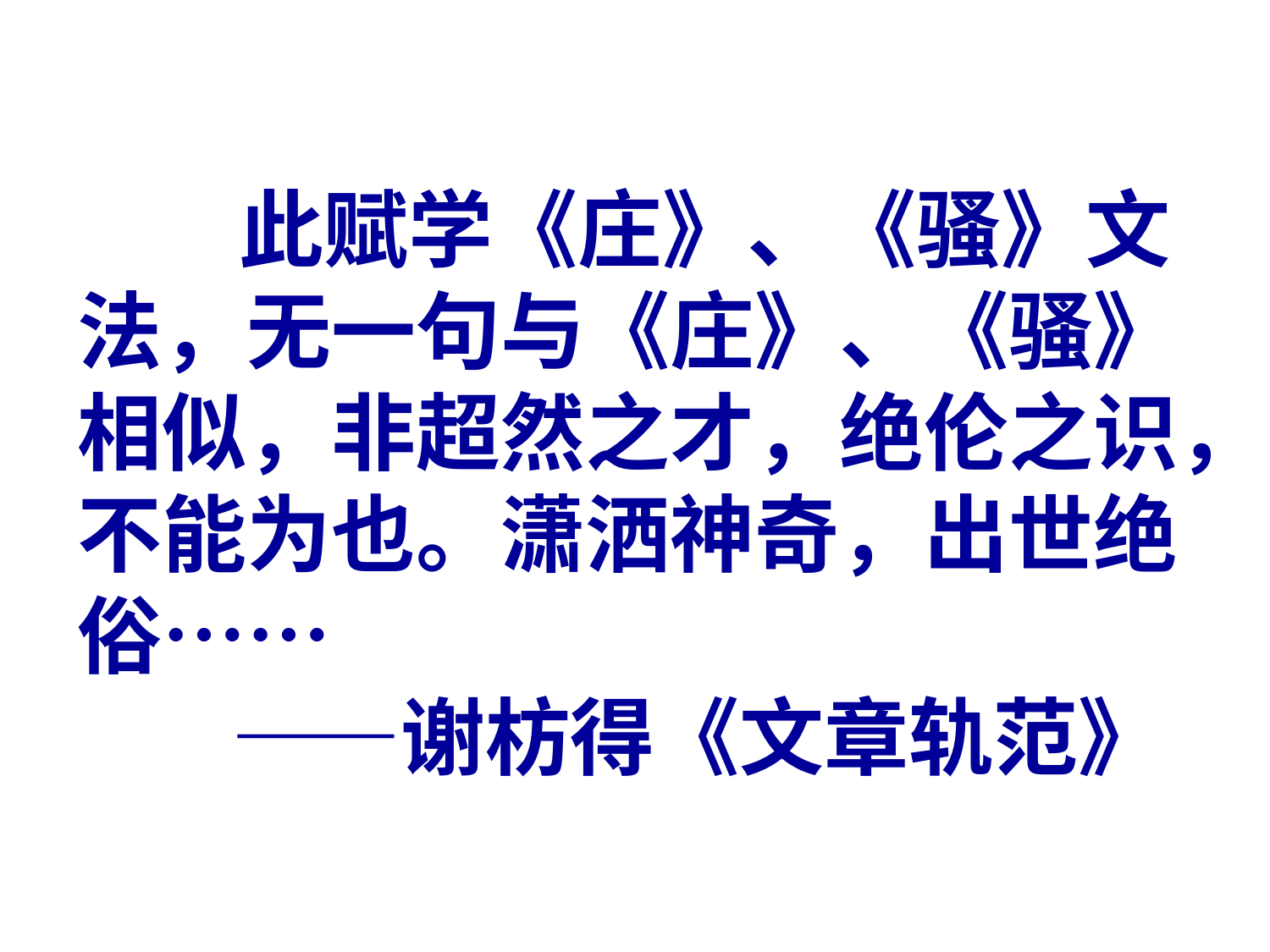

# 此赋学《庄》、《骚》文法，无一句与《庄》、《骚》相似，非超然之才，绝伦之识，不能为也。潇洒神奇，出世绝俗…… ——谢枋得《文章轨范》